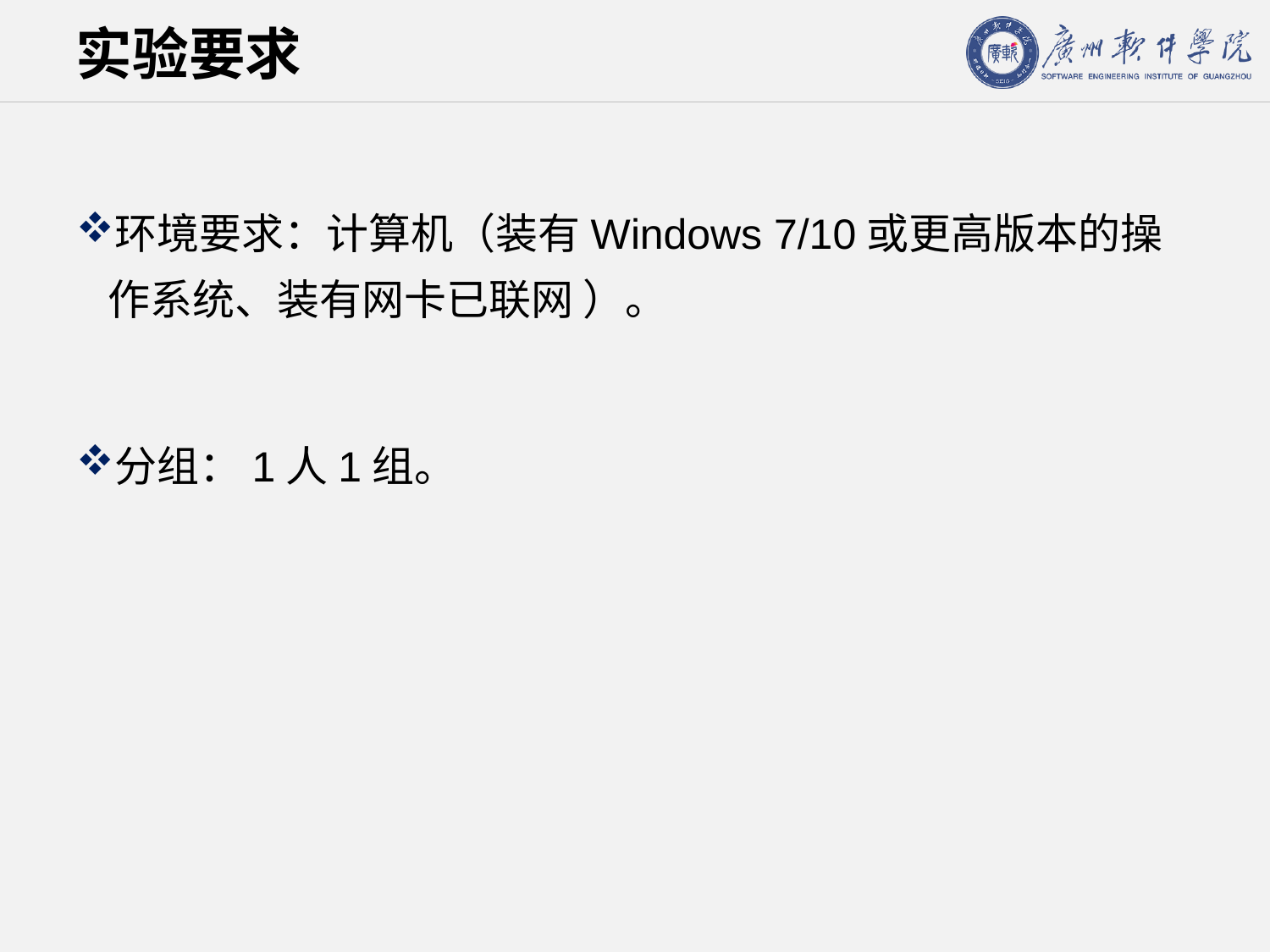

# 实验要求
环境要求：计算机（装有Windows 7/10或更高版本的操作系统、装有网卡已联网 ）。

分组：1人1组。